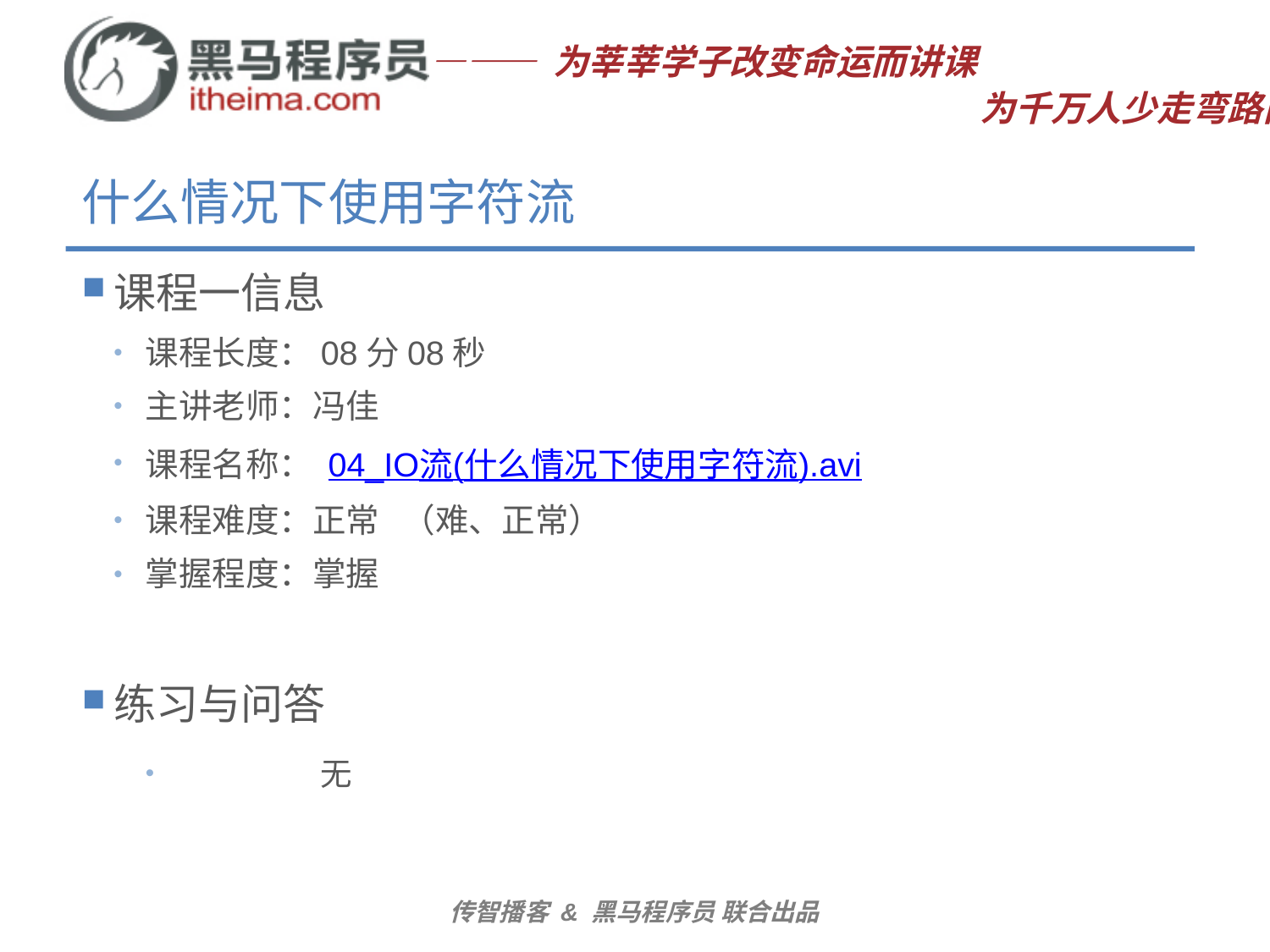

# 什么情况下使用字符流
课程一信息
课程长度：08分08秒
主讲老师：冯佳
课程名称： 04_IO流(什么情况下使用字符流).avi
课程难度：正常   （难、正常）
掌握程度：掌握

练习与问答
	无